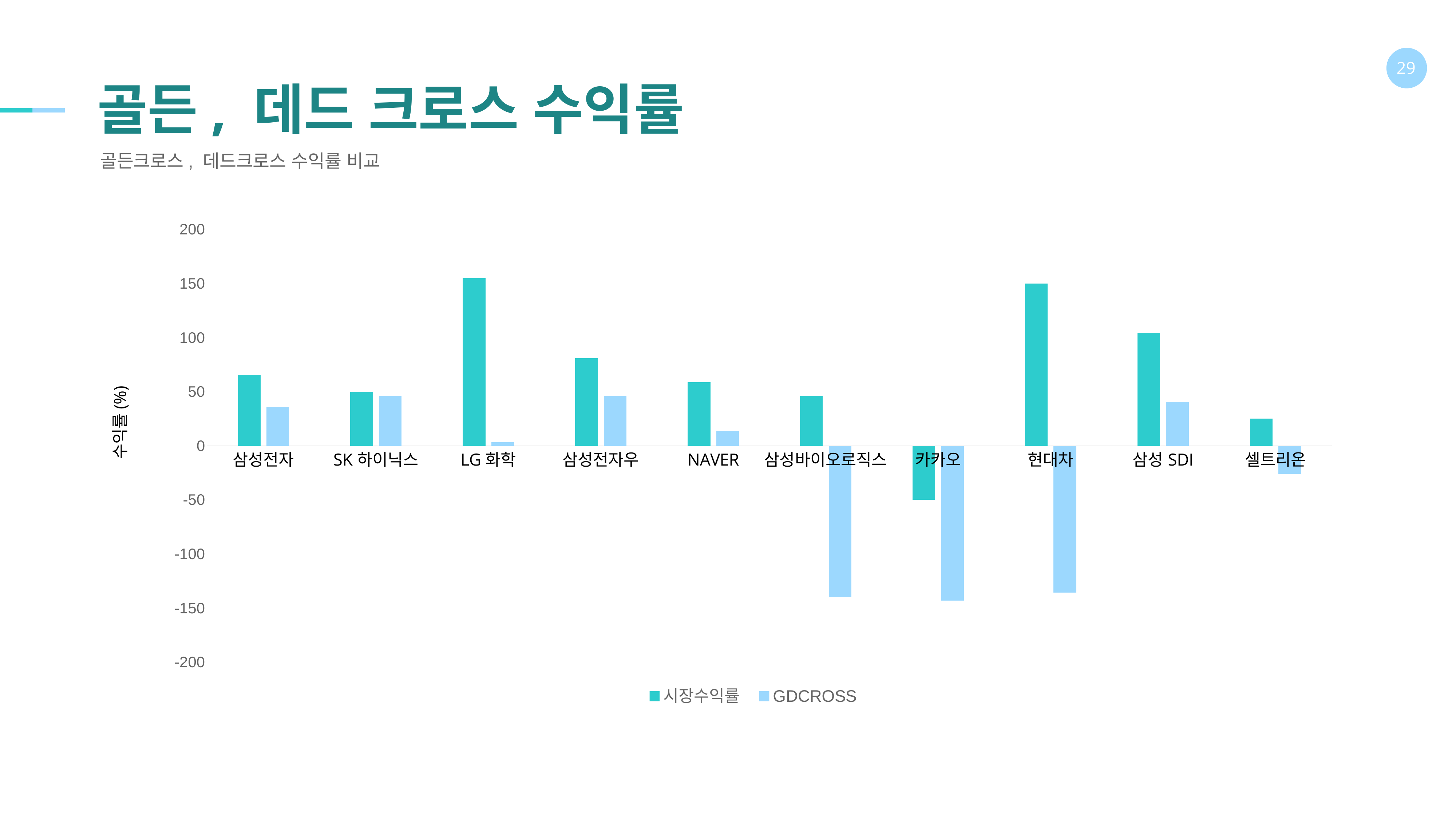

# 골든, 데드 크로스 수익률
골든크로스, 데드크로스 수익률 비교

### Chart

| Category | 시장수익률 | GDCROSS |
|---|---|---|
| 삼성전자 | 65.83 | 36.0 |
| SK하이닉스 | 50.0 | 46.0 |
| LG화학 | 155.0 | 3.4 |
| 삼성전자우 | 81.0 | 46.0 |
| NAVER | 59.0 | 13.7 |
| 삼성바이오로직스 | 46.0 | -140.03 |
| 카카오 | -49.78 | -142.8 |
| 현대차 | 150.0 | -135.54 |
| 삼성SDI | 104.8 | 40.75 |
| 셀트리온 | 25.35 | -26.0 |
수익률(%)